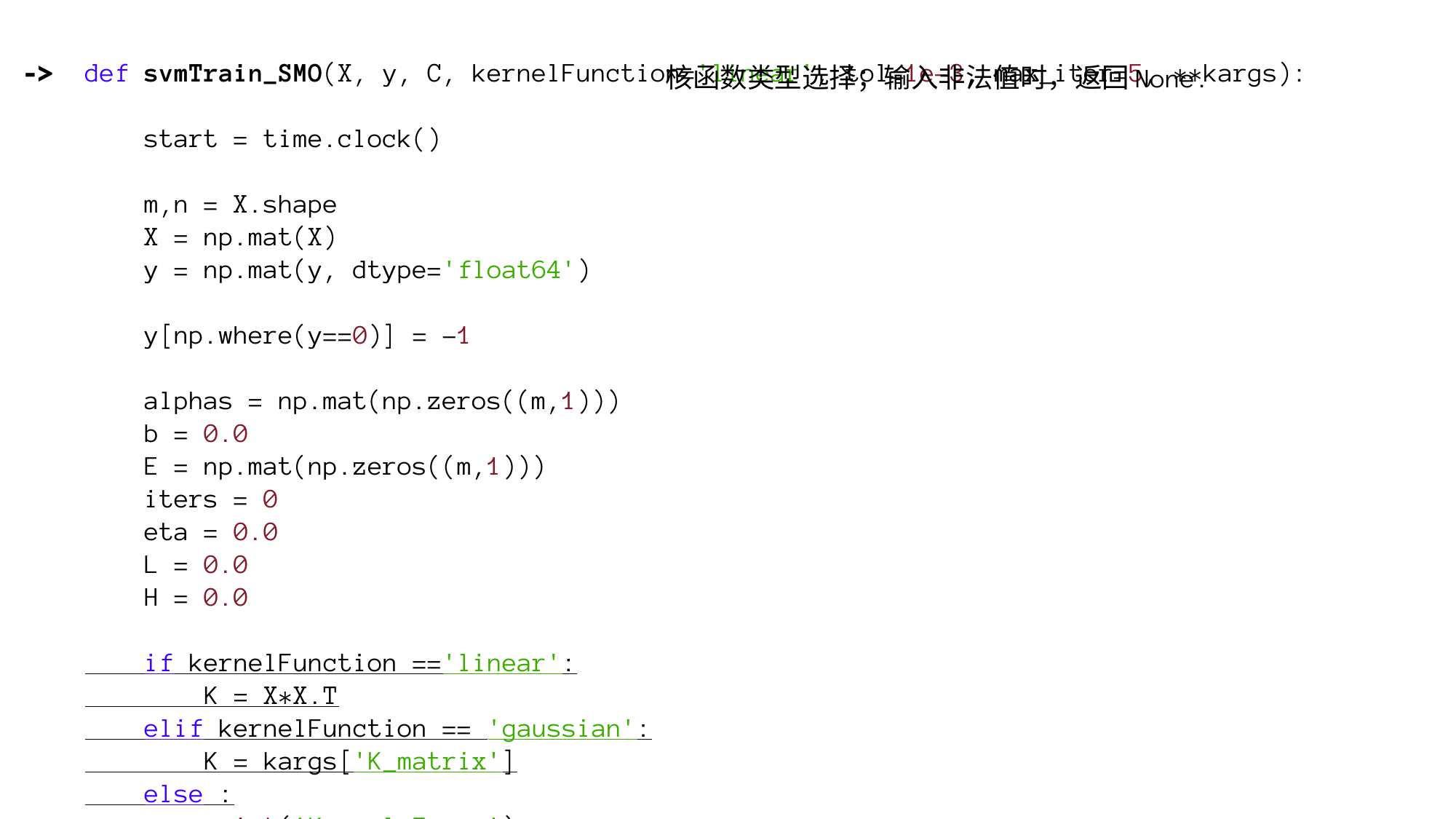

->
def svmTrain_SMO(X, y, C, kernelFunction='linear', tol=1e-3, max_iter=5, **kargs):

    start = time.clock()

    m,n = X.shape
    X = np.mat(X)
    y = np.mat(y, dtype='float64')

    y[np.where(y==0)] = -1

    alphas = np.mat(np.zeros((m,1)))
    b = 0.0
    E = np.mat(np.zeros((m,1)))
    iters = 0
    eta = 0.0
    L = 0.0
    H = 0.0

    if kernelFunction =='linear':
        K = X*X.T
    elif kernelFunction == 'gaussian':
        K = kargs['K_matrix']
    else :
        print('Kernel Error')
        return None

    print('Training ...', end='')
    dots = 12

    while iters < max_iter:

        num_changed_alphas = 0

        for i in range(m):
            E[i] = b + np.sum(np.multiply(np.multiply(alphas, y), K[:,i])) - y[i]

            if (y[i]*E[i] < -tol and alphas[i] < C) or (y[i]*E[i] > tol and alphas[i] > 0):

                j = np.random.randint(m)
                while j == i:
                    j = np.random.randint(m)

                E[j] = b + np.sum(np.multiply(np.multiply(alphas, y), K[:,j])) - y[j]

                alpha_i_old = alphas[i].copy()
                alpha_j_old = alphas[j].copy()

                if y[i] == y[j]:
                    L = max(0, alphas[j] + alphas[i] - C)
                    H = min(C, alphas[j] + alphas[i])
                else:
                    L = max(0, alphas[j] - alphas[i])
                    H = min(C, C + alphas[j] - alphas[i])

                if L == H:
                    continue

                eta = 2*K[i,j] - K[i,i] -K[j,j]
                if eta >= 0:
                    continue

                alphas[j] = alphas[j] - (y[j]*(E[i] - E[j]))/eta

                alphas[j] = min(H, alphas[j])
                alphas[j] = max(L, alphas[j])

                if abs(alphas[j] - alpha_j_old) < tol:
                    alphas[j] = alpha_j_old
                    continue

                alphas[i] = alphas[i] + y[i]*y[j]*(alpha_j_old - alphas[j])

                b1 = b - E[i]\
                 - y[i] * (alphas[i] - alpha_i_old) *  K[i,j]\
                 - y[j] * (alphas[j] - alpha_j_old) *  K[i,j]

                b2 = b - E[j]\
                 - y[i] * (alphas[i] - alpha_i_old) *  K[i,j]\
                 - y[j] * (alphas[j] - alpha_j_old) *  K[j,j]

                if (0 < alphas[i] and alphas[i] < C):
                    b = b1
                elif (0 < alphas[j] and alphas[j] < C):
                    b = b2
                else:
                    b = (b1+b2)/2.0

                num_changed_alphas = num_changed_alphas + 1

        if num_changed_alphas == 0:
            iters = iters + 1
        else:
            iters = 0

        print('.', end='')
        dots = dots + 1
        if dots > 78:
            dots = 0
            print()

    print('Done',end='')
    end = time.clock()
    print('( '+str(end-start)+'s )')
    print()

    idx = np.where(alphas > 0)
    model = {'X':X[idx[0],:], 'y':y[idx], 'kernelFunction':str(kernelFunction), \
             'b':b, 'alphas':alphas[idx], 'w':(np.multiply(alphas,y).T*X).T}
    return model

核函数类型选择；输入非法值时，返回None.